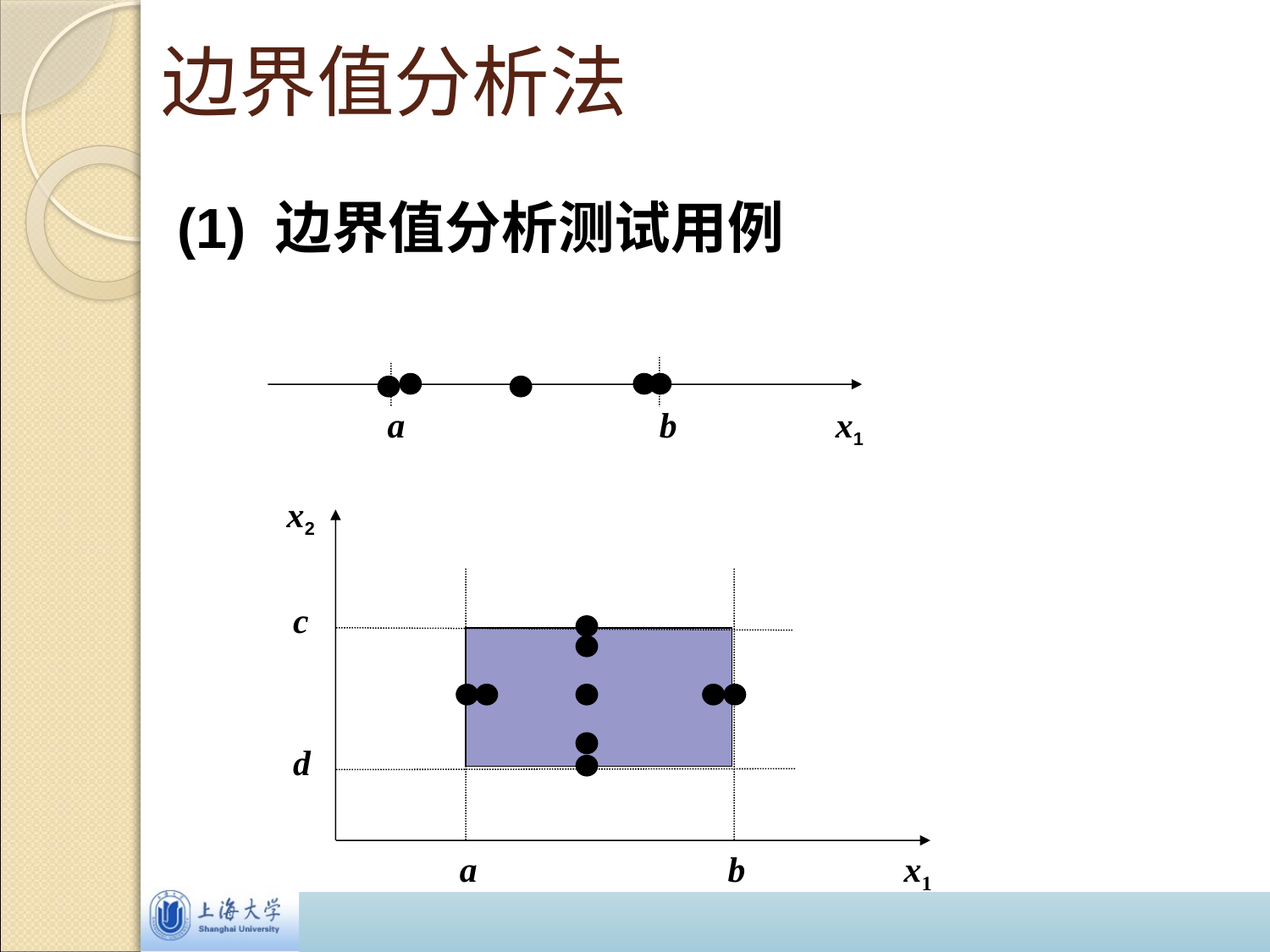

# 边界值分析法
(1) 边界值分析测试用例

a
 b
x1
x2

c

d

a
 b
x1